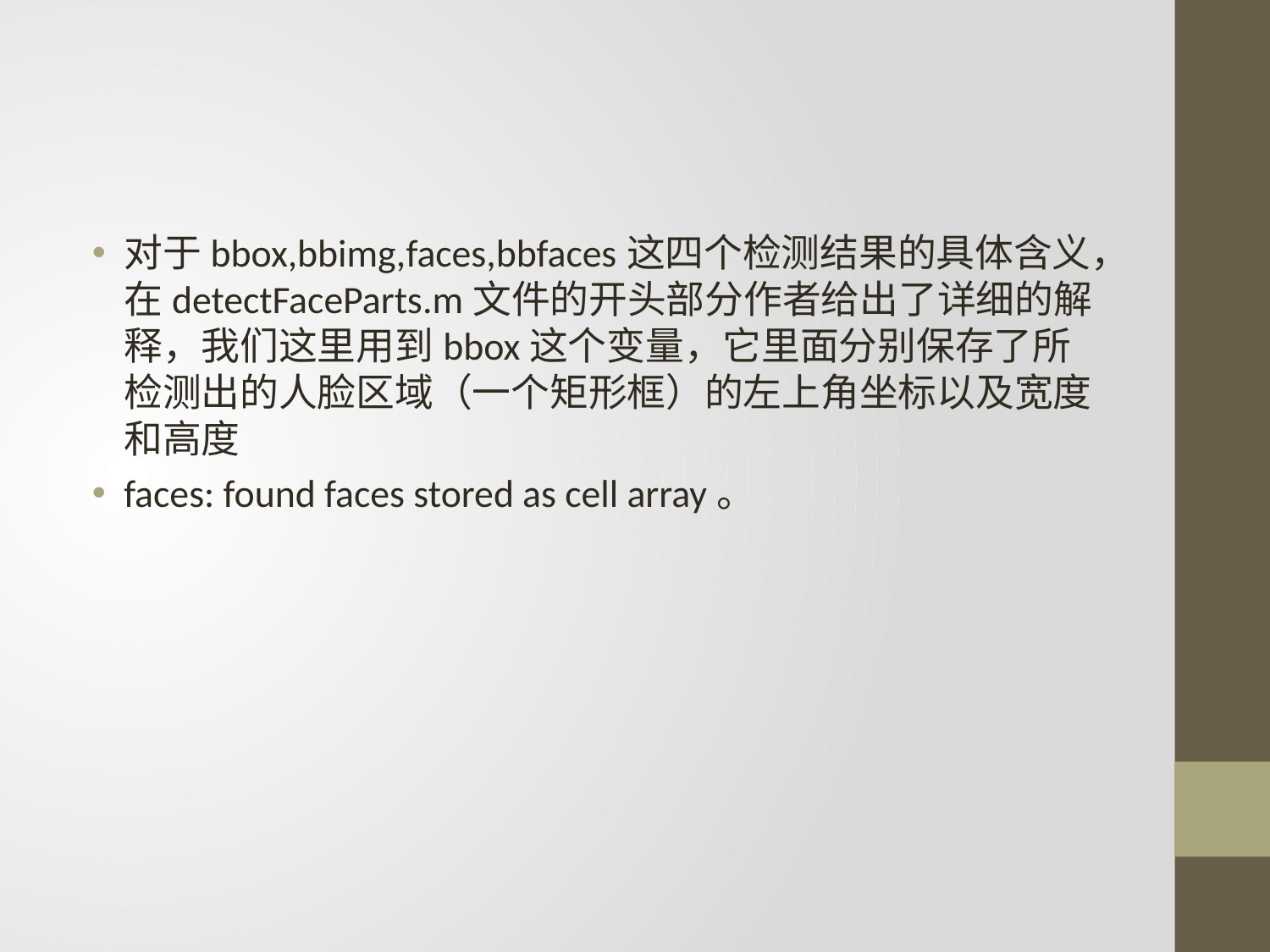

#
对于bbox,bbimg,faces,bbfaces这四个检测结果的具体含义，在detectFaceParts.m文件的开头部分作者给出了详细的解释，我们这里用到bbox这个变量，它里面分别保存了所检测出的人脸区域（一个矩形框）的左上角坐标以及宽度和高度
faces: found faces stored as cell array。